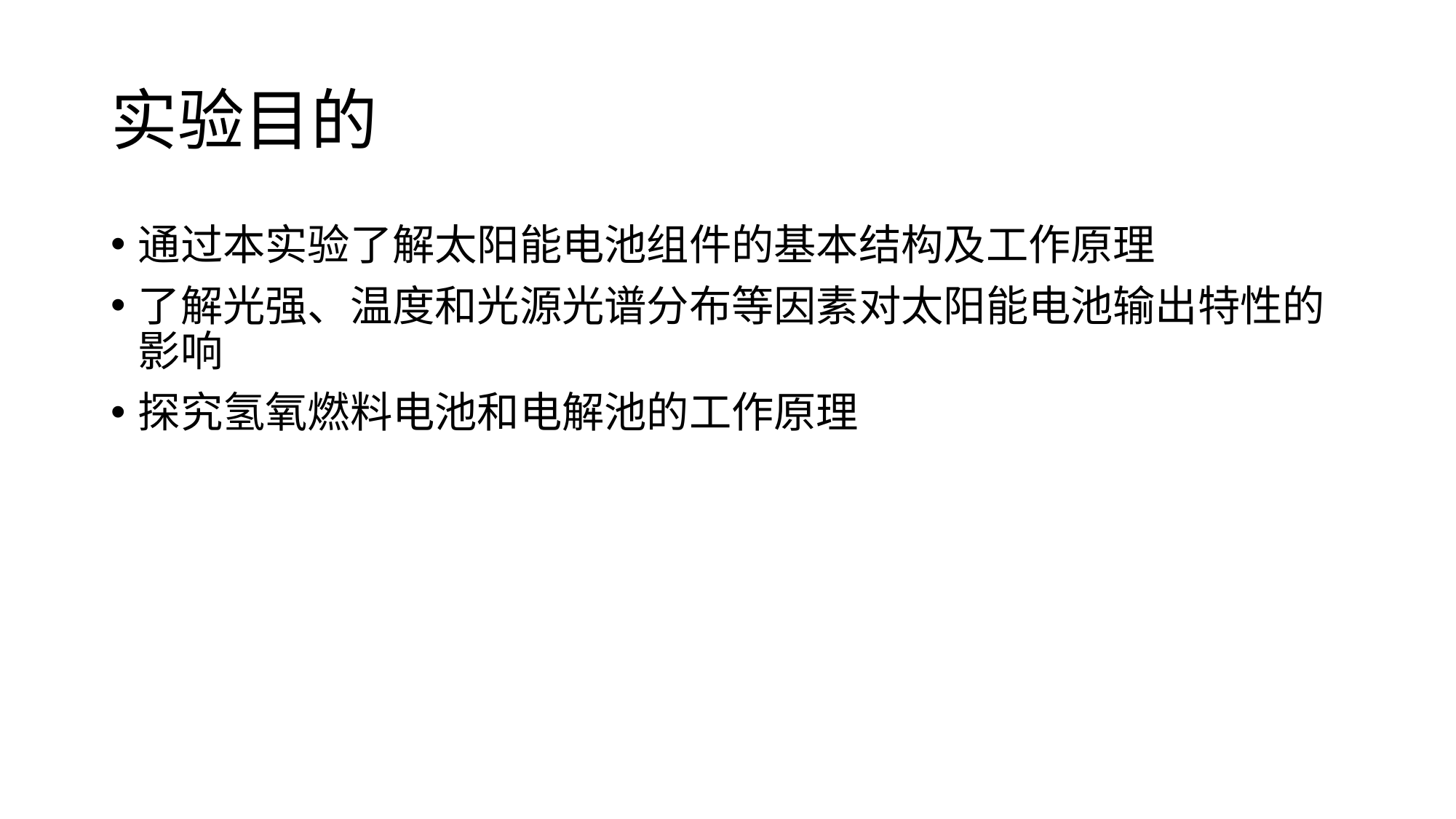

# 实验目的
通过本实验了解太阳能电池组件的基本结构及工作原理
了解光强、温度和光源光谱分布等因素对太阳能电池输出特性的影响
探究氢氧燃料电池和电解池的工作原理